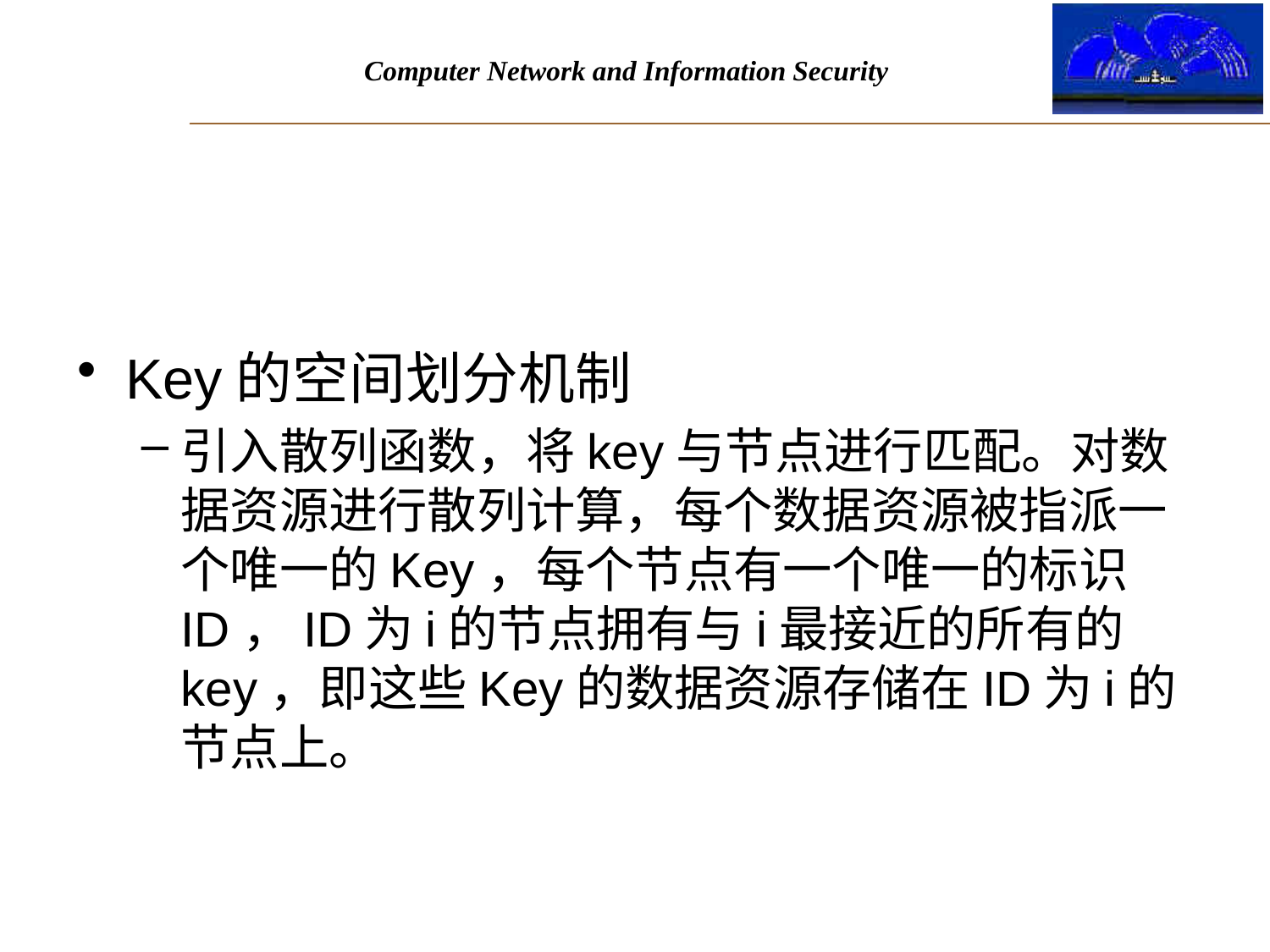

Key的空间划分机制
引入散列函数，将key与节点进行匹配。对数据资源进行散列计算，每个数据资源被指派一个唯一的Key，每个节点有一个唯一的标识ID，ID为i的节点拥有与i最接近的所有的key，即这些Key的数据资源存储在ID为i的节点上。